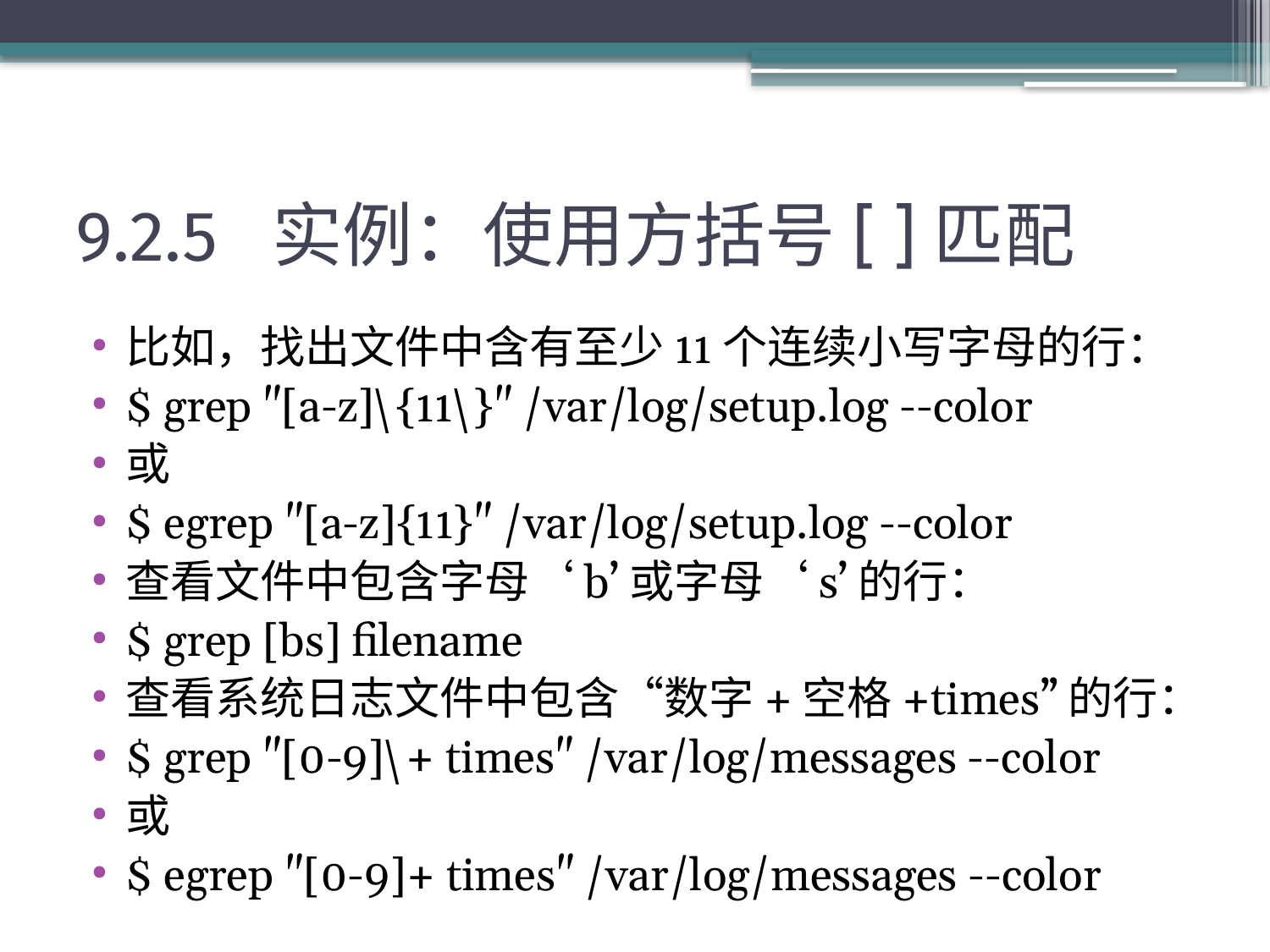

# 9.2.5  实例：使用方括号[ ]匹配
比如，找出文件中含有至少11个连续小写字母的行：
$ grep "[a-z]\{11\}" /var/log/setup.log --color
或
$ egrep "[a-z]{11}" /var/log/setup.log --color
查看文件中包含字母‘b’或字母‘s’的行：
$ grep [bs] filename
查看系统日志文件中包含“数字+空格+times”的行：
$ grep "[0-9]\+ times" /var/log/messages --color
或
$ egrep "[0-9]+ times" /var/log/messages --color